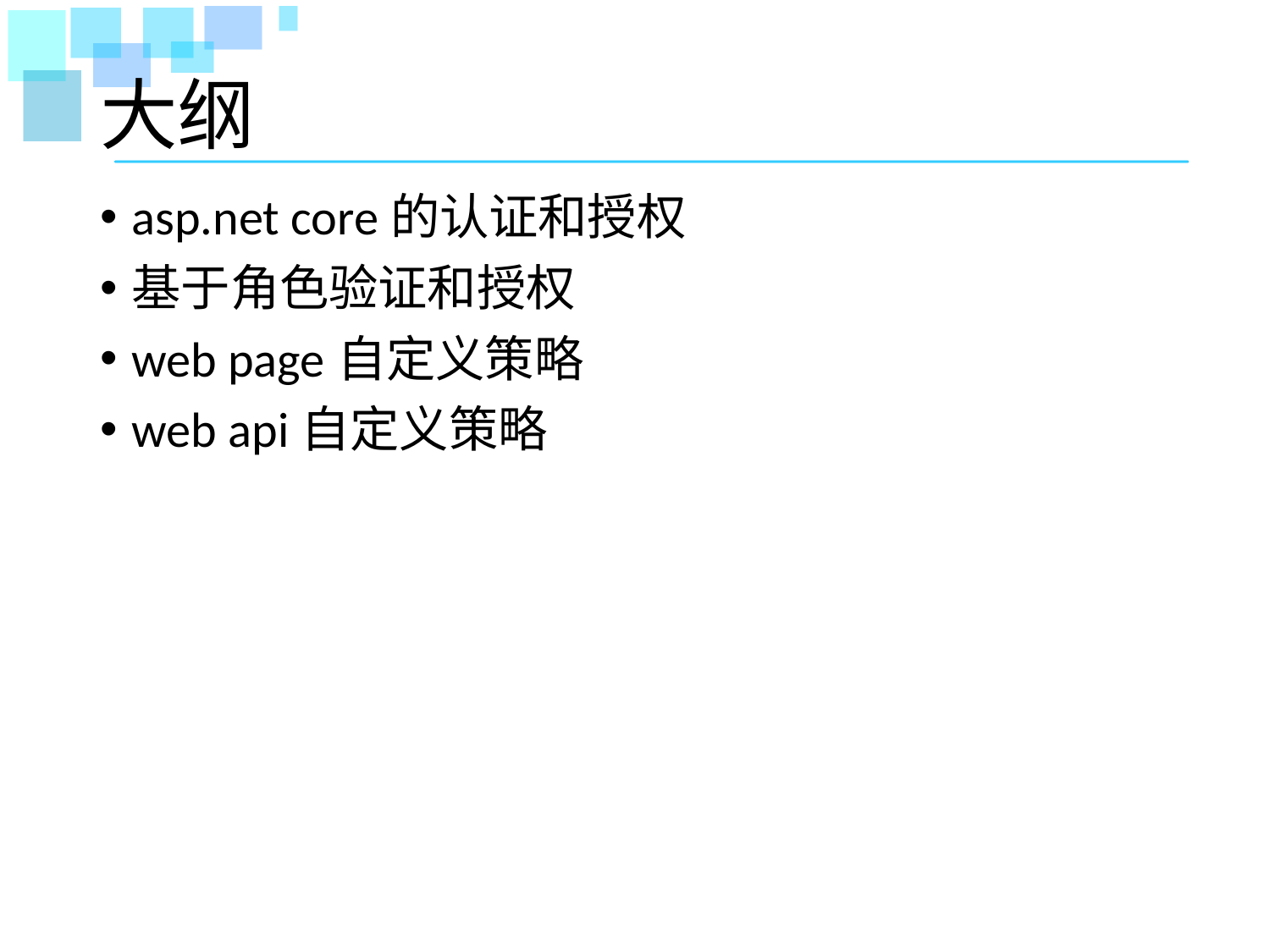

# 大纲
asp.net core的认证和授权
基于角色验证和授权
web page自定义策略
web api自定义策略